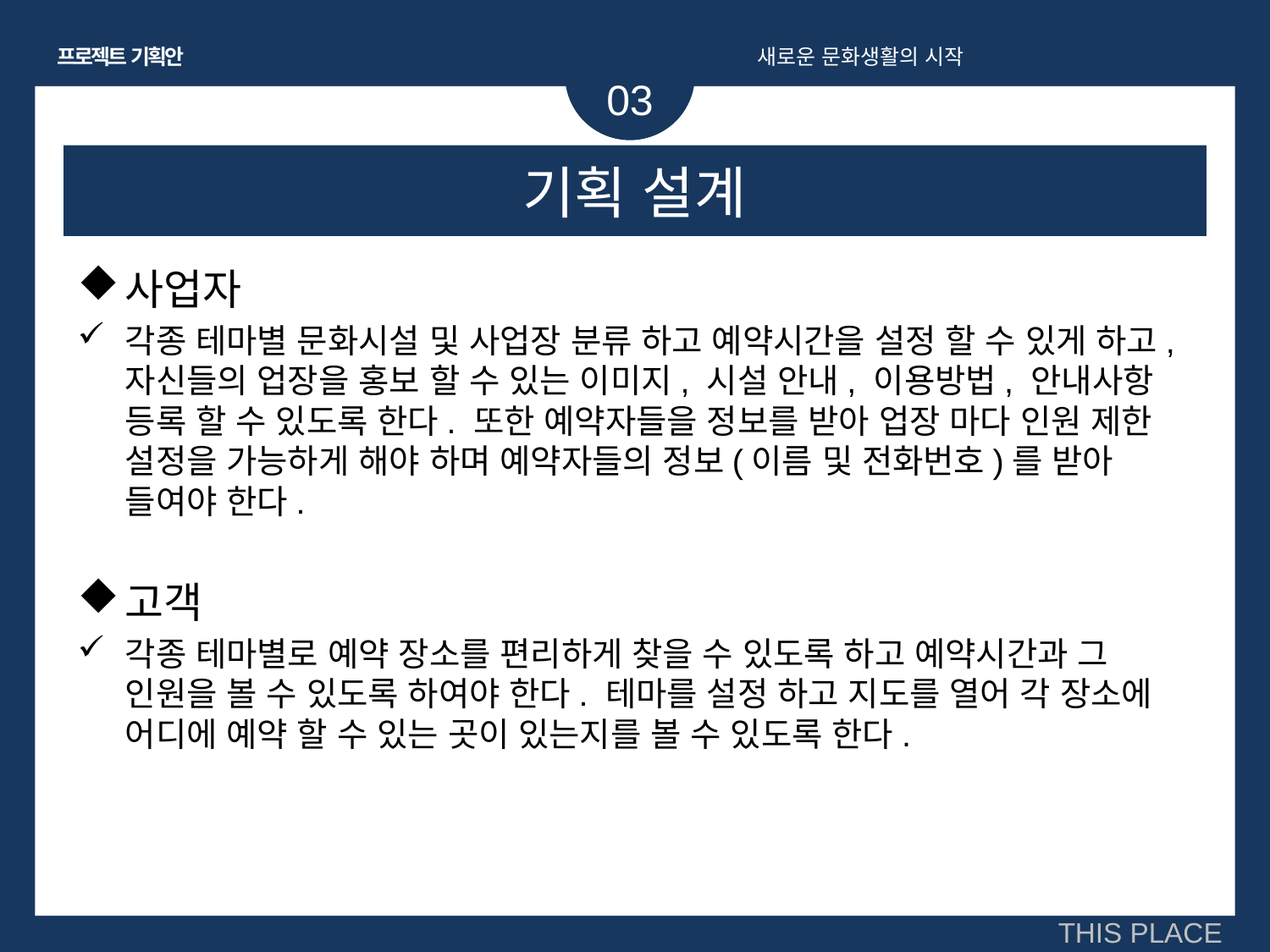

프로젝트  기획안
새로운 문화생활의 시작
03

# 기획 설계
사업자
각종 테마별 문화시설 및 사업장 분류 하고 예약시간을 설정 할 수 있게 하고, 자신들의 업장을 홍보 할 수 있는 이미지, 시설 안내, 이용방법, 안내사항 등록 할 수 있도록 한다. 또한 예약자들을 정보를 받아 업장 마다 인원 제한 설정을 가능하게 해야 하며 예약자들의 정보(이름 및 전화번호)를 받아 들여야 한다.

고객
각종 테마별로 예약 장소를 편리하게 찾을 수 있도록 하고 예약시간과 그 인원을 볼 수 있도록 하여야 한다. 테마를 설정 하고 지도를 열어 각 장소에 어디에 예약 할 수 있는 곳이 있는지를 볼 수 있도록 한다.
THIS PLACE